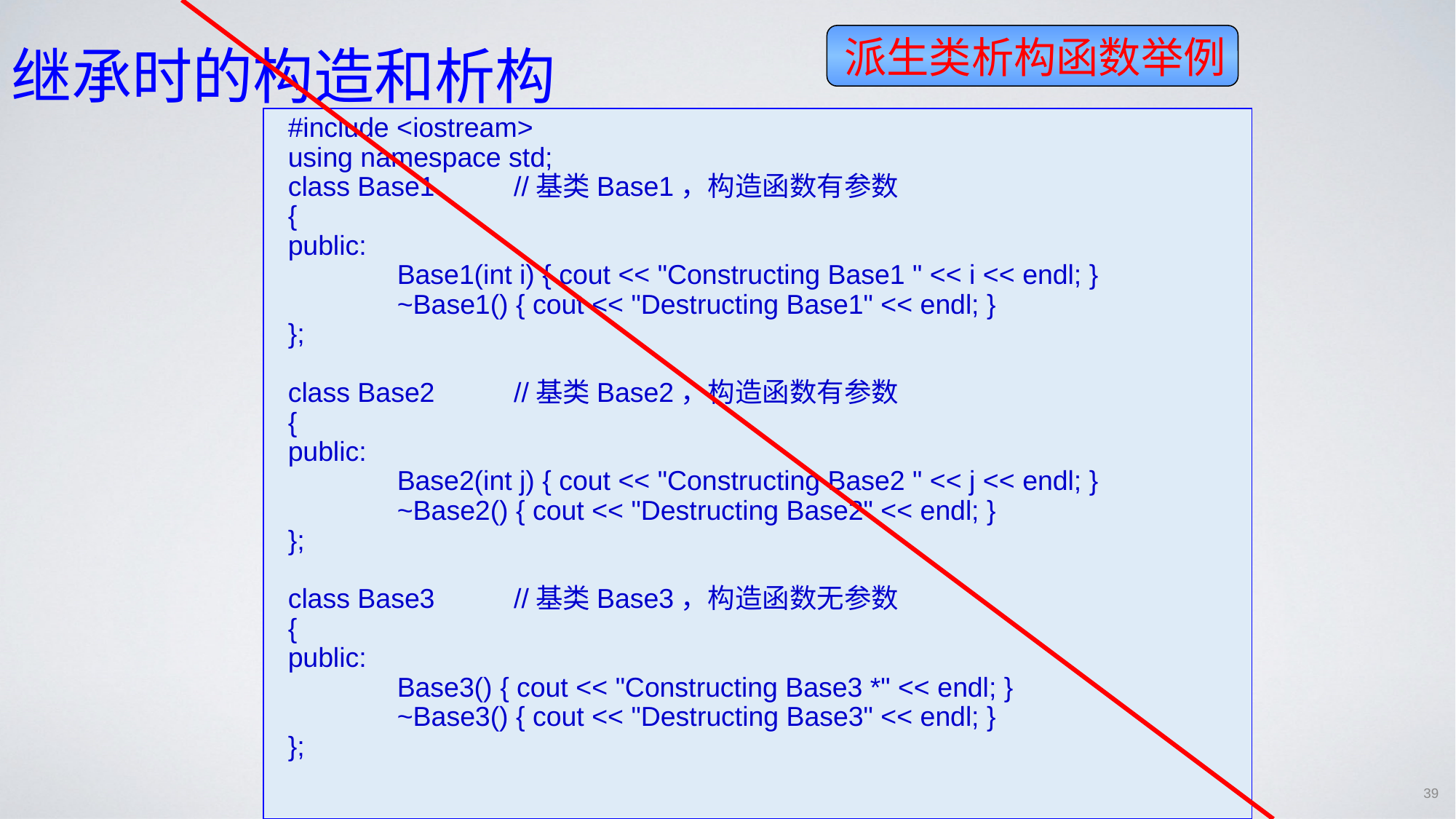

# 继承时的构造和析构

派生类析构函数举例
#include <iostream>
using namespace std;
class Base1 	 //基类Base1，构造函数有参数
{
public:
	Base1(int i) { cout << "Constructing Base1 " << i << endl; }
	~Base1() { cout << "Destructing Base1" << endl; }
};

class Base2 	 //基类Base2，构造函数有参数
{
public:
	Base2(int j) { cout << "Constructing Base2 " << j << endl; }
	~Base2() { cout << "Destructing Base2" << endl; }
};

class Base3 	 //基类Base3，构造函数无参数
{
public:
	Base3() { cout << "Constructing Base3 *" << endl; }
	~Base3() { cout << "Destructing Base3" << endl; }
};

39